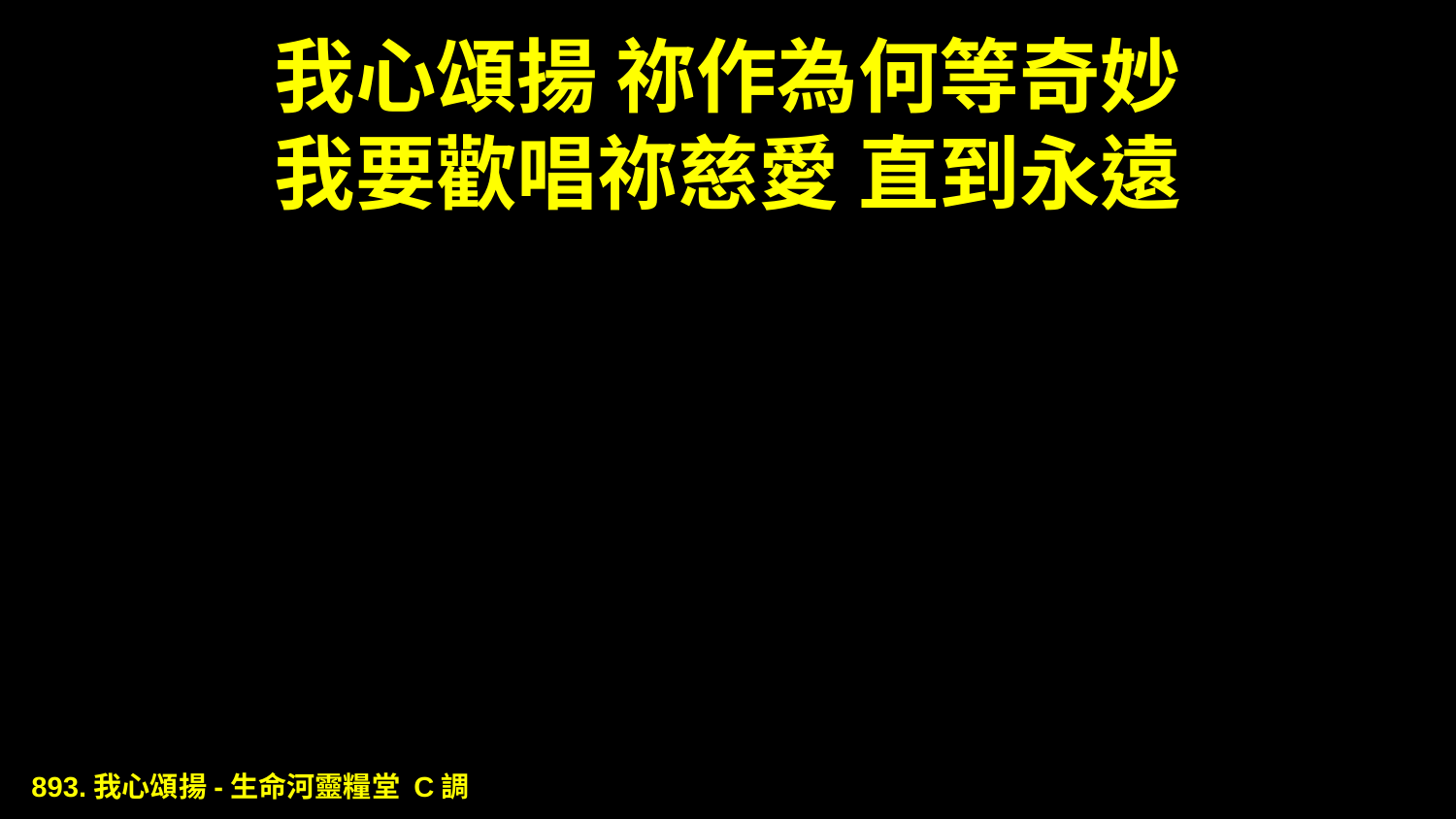

# 我心頌揚 祢作為何等奇妙 我要歡唱祢慈愛 直到永遠
893.我心頌揚-生命河靈糧堂 C調